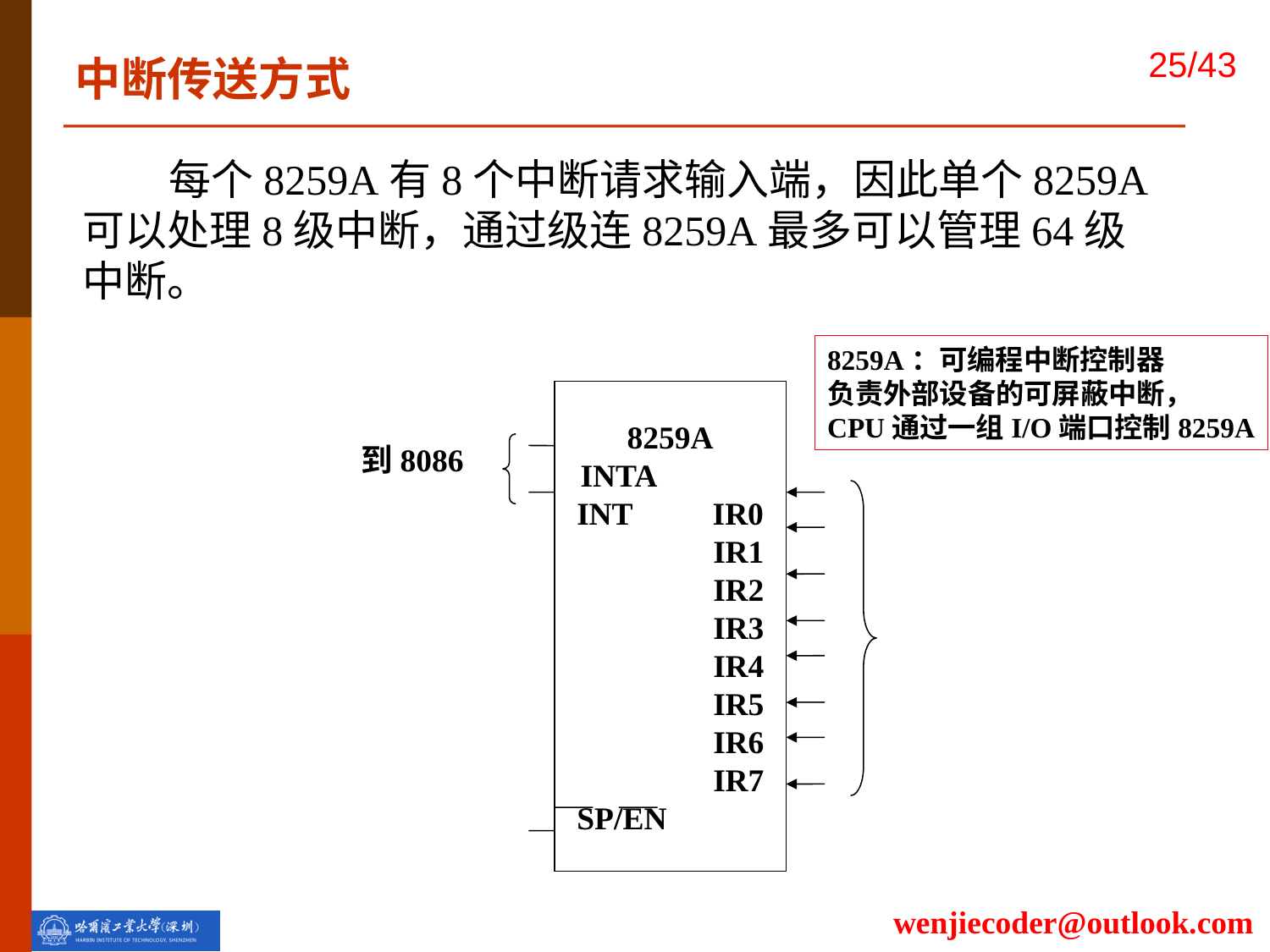

中断传送方式
        每个8259A有8个中断请求输入端，因此单个8259A可以处理8级中断，通过级连8259A最多可以管理64级中断。
8259A：可编程中断控制器
负责外部设备的可屏蔽中断，
CPU通过一组I/O端口控制8259A
8259A
INTA
INT          IR0
                 IR1
                 IR2
                 IR3
                 IR4
                 IR5
                 IR6
                 IR7
SP/EN
到8086